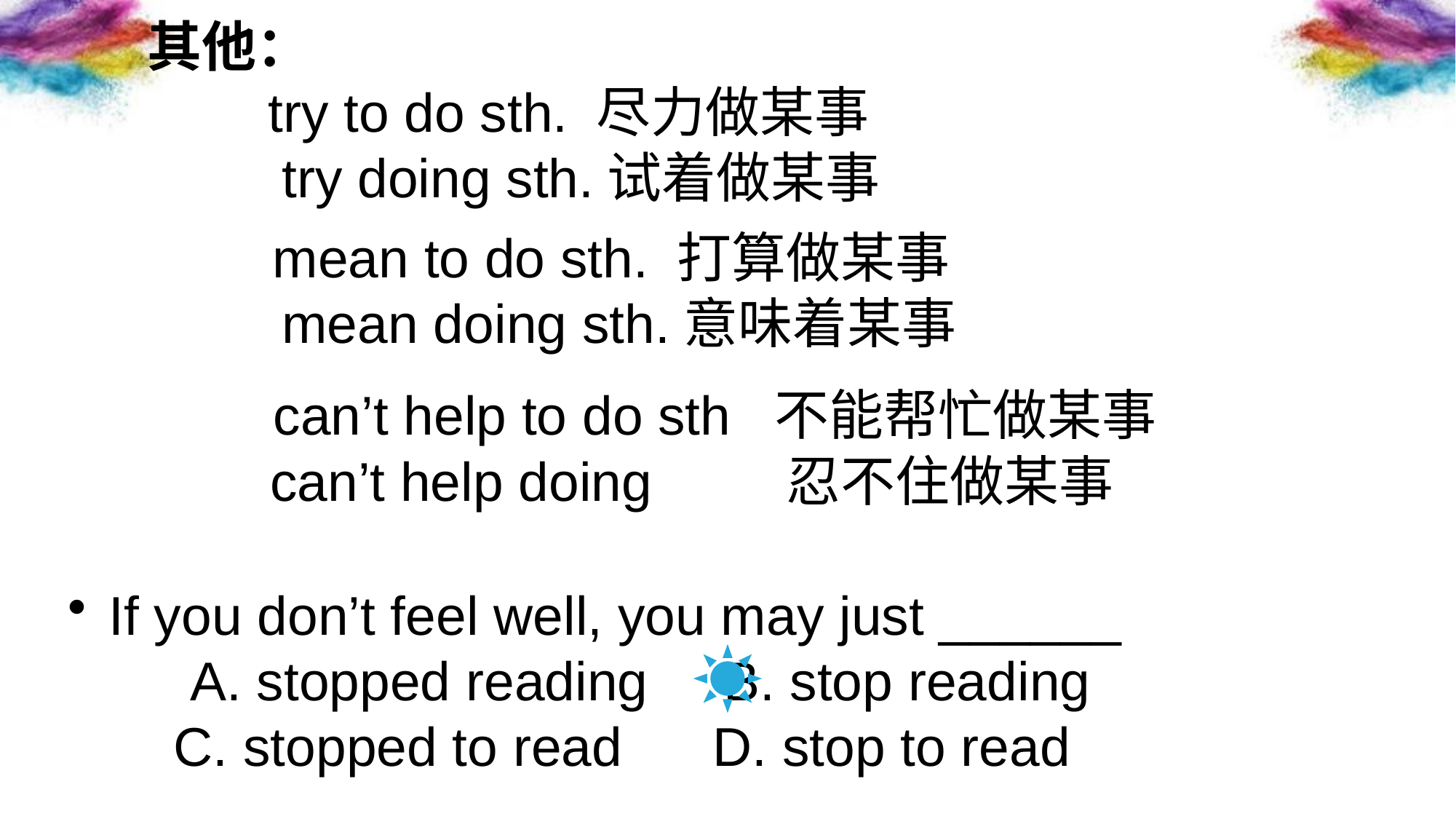

其他：
        try to do sth. 尽力做某事
　　 try doing sth.试着做某事

        mean to do sth. 打算做某事
　　 mean doing sth.意味着某事

      can’t help to do sth  不能帮忙做某事
      can’t help doing        忍不住做某事

If you don’t feel well, you may just ______
　　A. stopped reading     B. stop reading
       C. stopped to read      D. stop to read